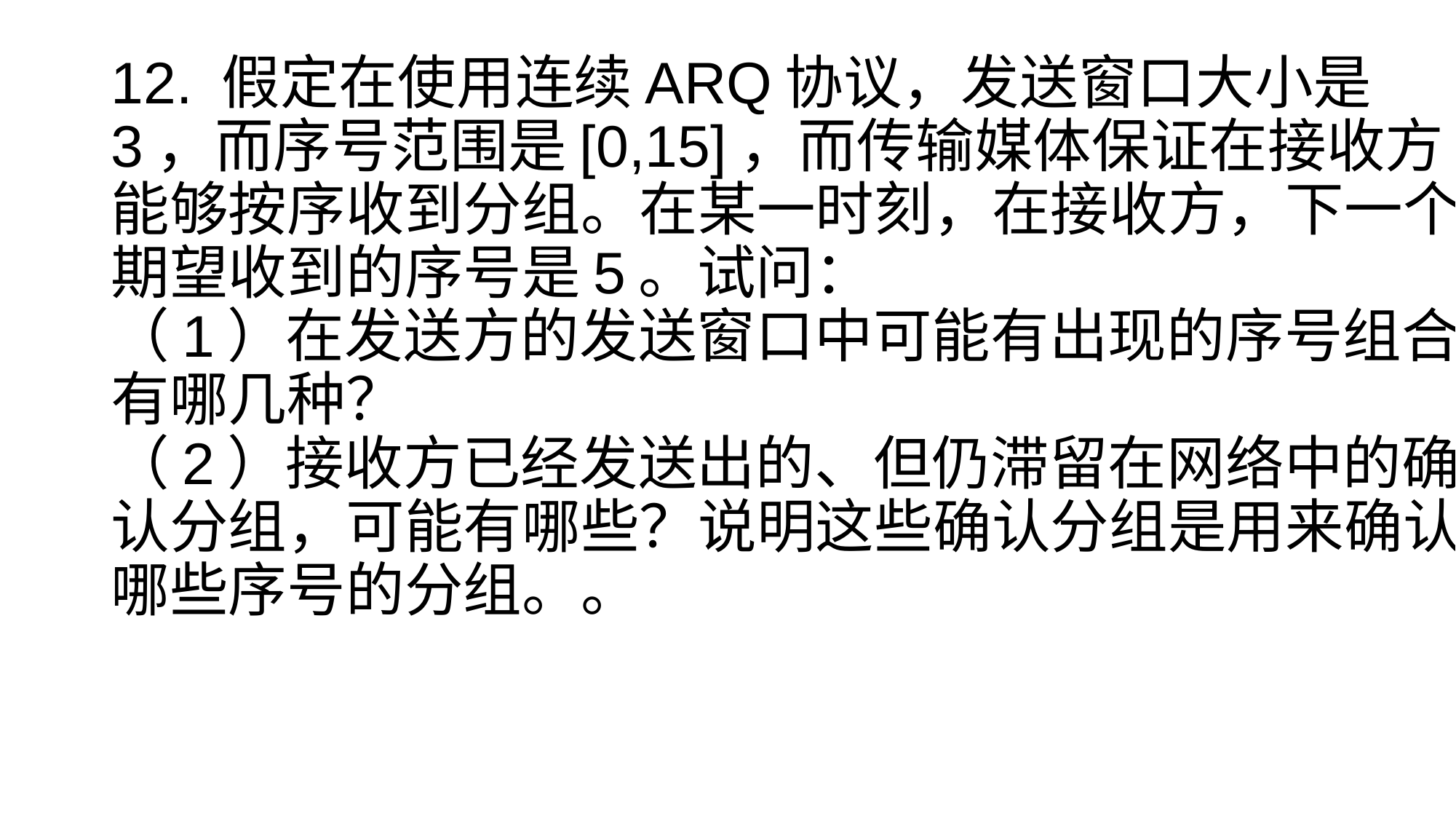

# 12. 假定在使用连续ARQ协议，发送窗口大小是3，而序号范围是[0,15]，而传输媒体保证在接收方能够按序收到分组。在某一时刻，在接收方，下一个期望收到的序号是5。试问： （1）在发送方的发送窗口中可能有出现的序号组合有哪几种？ （2）接收方已经发送出的、但仍滞留在网络中的确认分组，可能有哪些？说明这些确认分组是用来确认哪些序号的分组。。